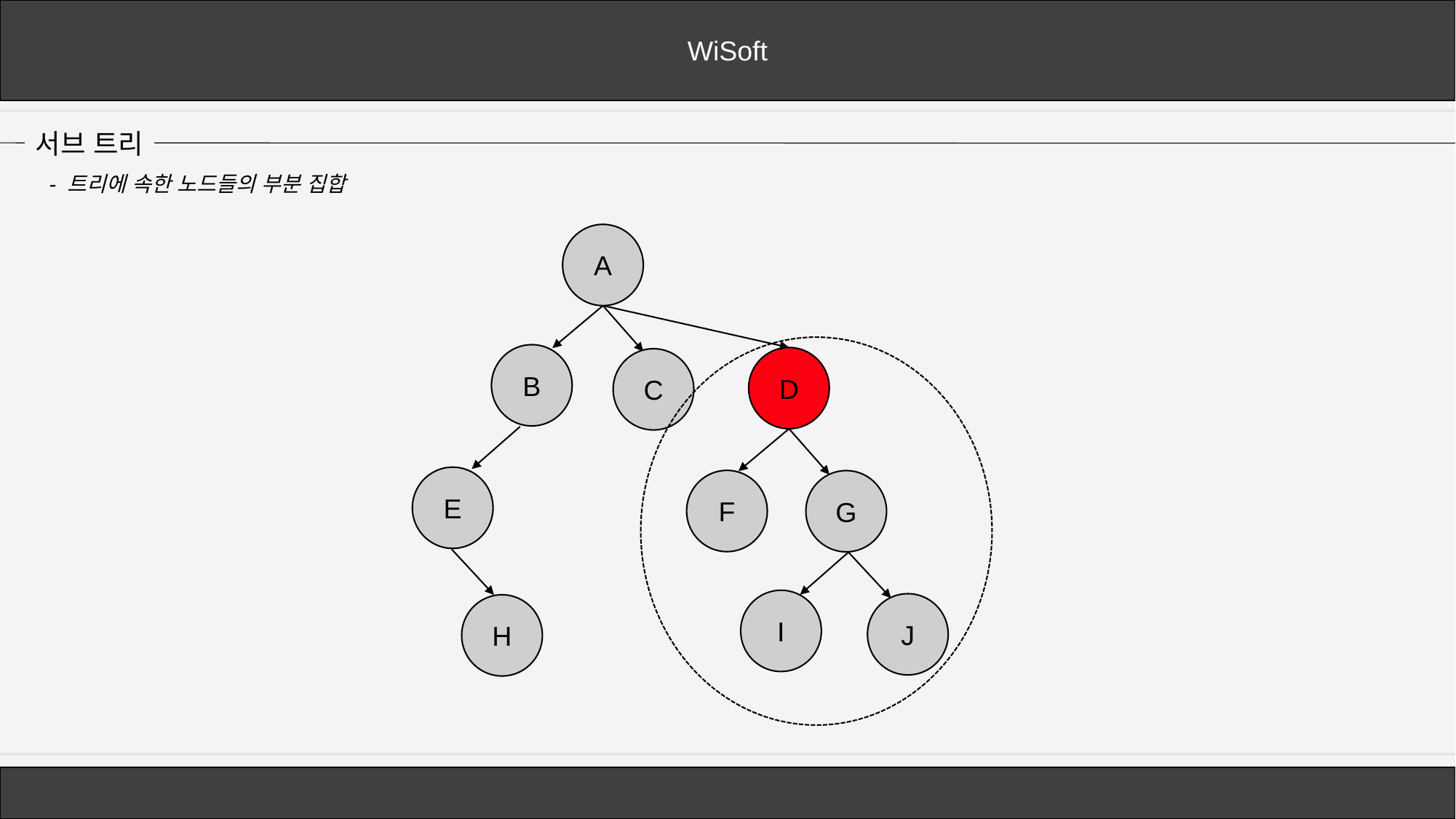

WiSoft
서브 트리
- 트리에 속한 노드들의 부분 집합
A
B
D
C
E
F
G
I
J
H